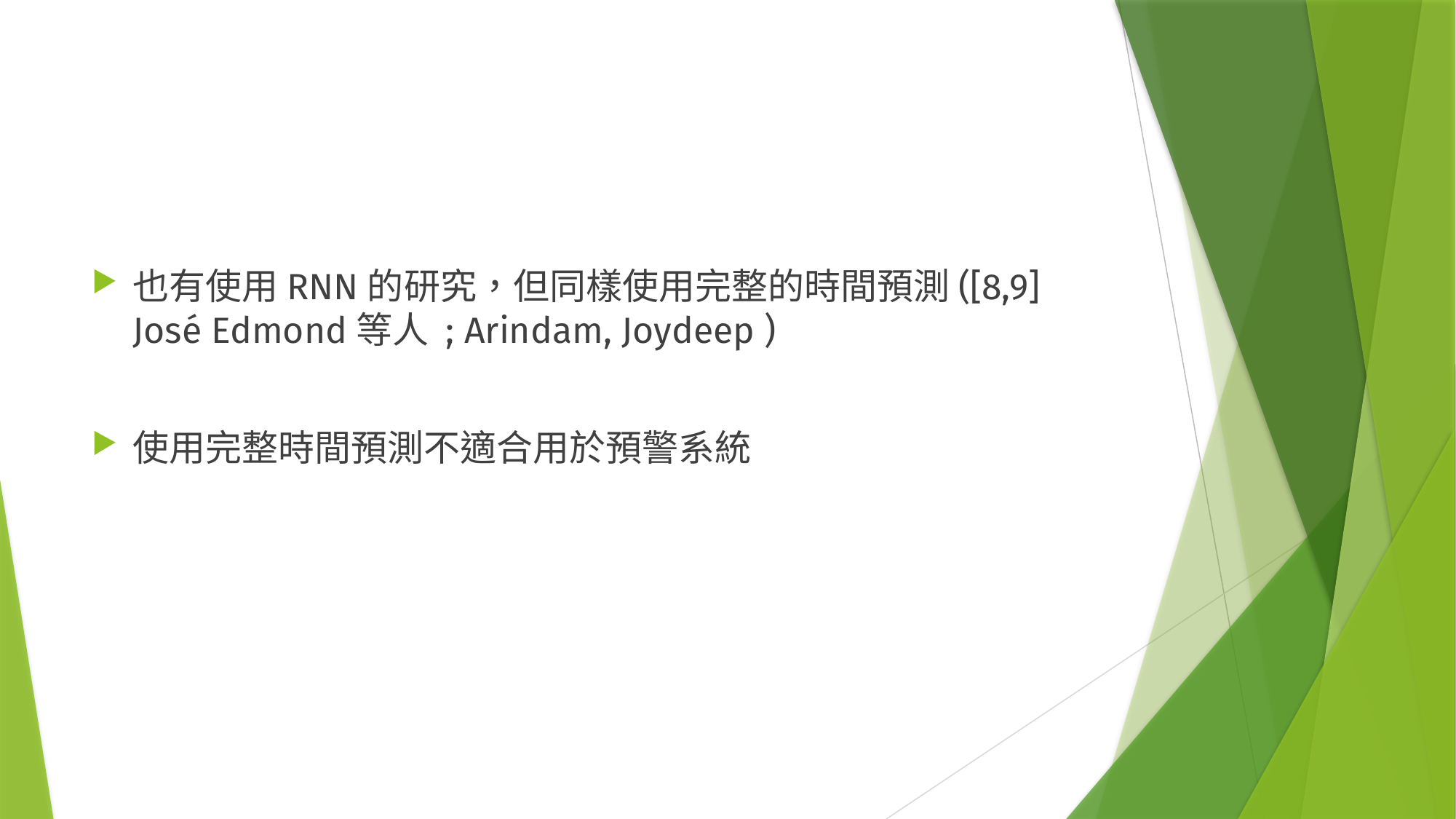

#
也有使用RNN的研究，但同樣使用完整的時間預測([8,9] José Edmond等人 ; Arindam, Joydeep )

使用完整時間預測不適合用於預警系統